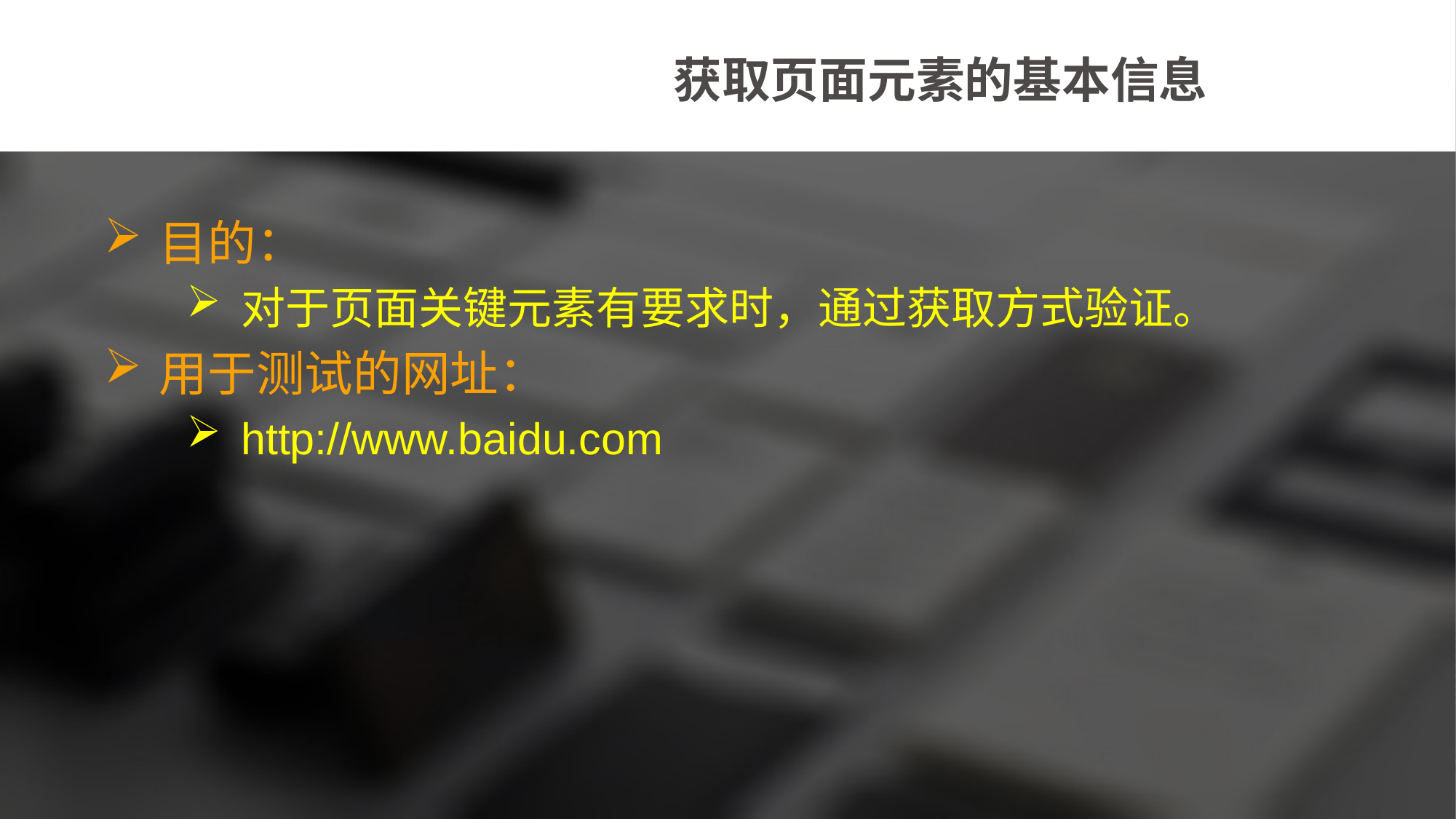

获取页面元素的基本信息
目的：
对于页面关键元素有要求时，通过获取方式验证。
用于测试的网址：
http://www.baidu.com